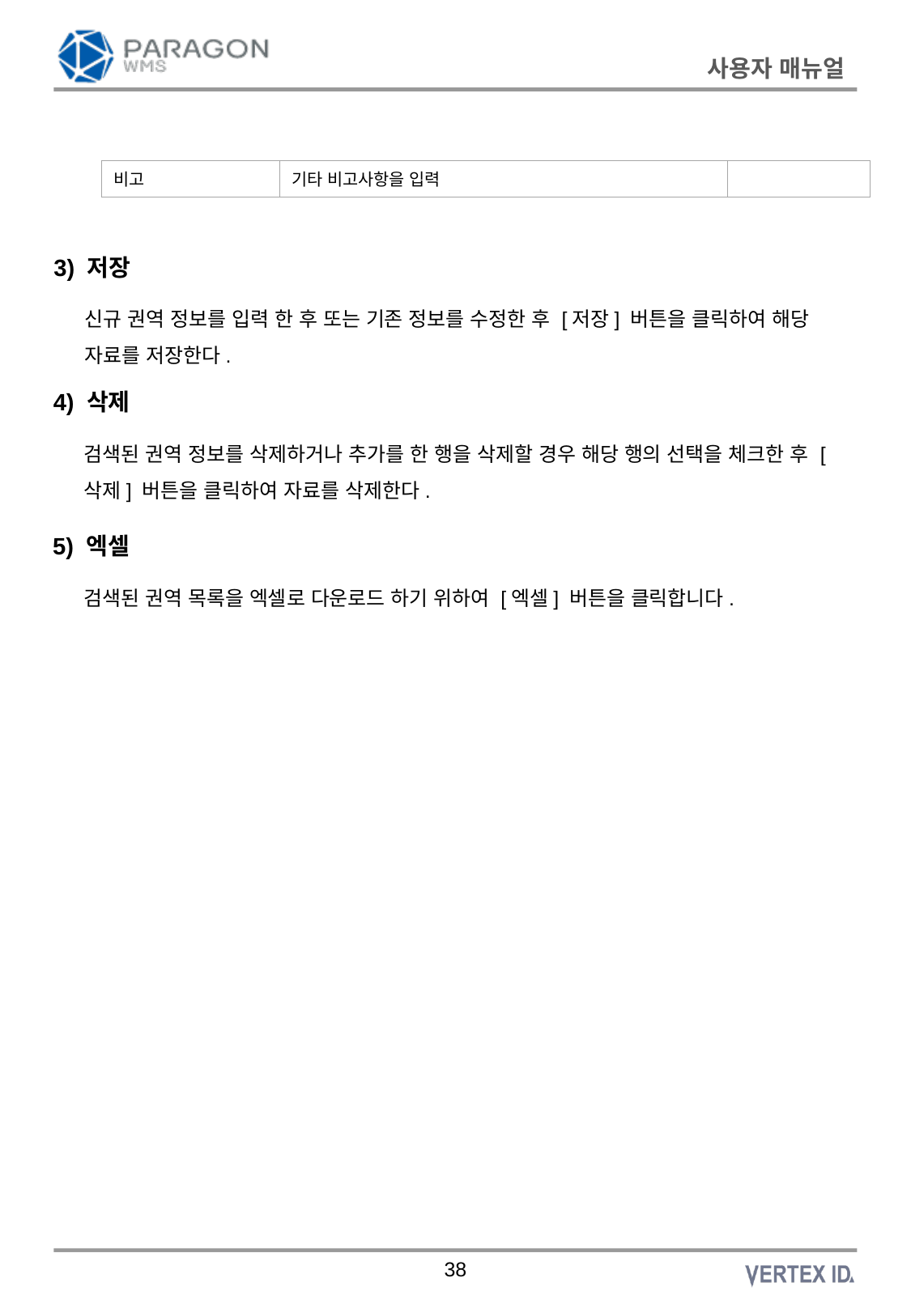

| 비고 | 기타 비고사항을 입력 |  |
| --- | --- | --- |
3) 저장
신규 권역 정보를 입력 한 후 또는 기존 정보를 수정한 후 [저장] 버튼을 클릭하여 해당 자료를 저장한다.
4) 삭제
검색된 권역 정보를 삭제하거나 추가를 한 행을 삭제할 경우 해당 행의 선택을 체크한 후 [삭제] 버튼을 클릭하여 자료를 삭제한다.
5) 엑셀
검색된 권역 목록을 엑셀로 다운로드 하기 위하여 [엑셀] 버튼을 클릭합니다.